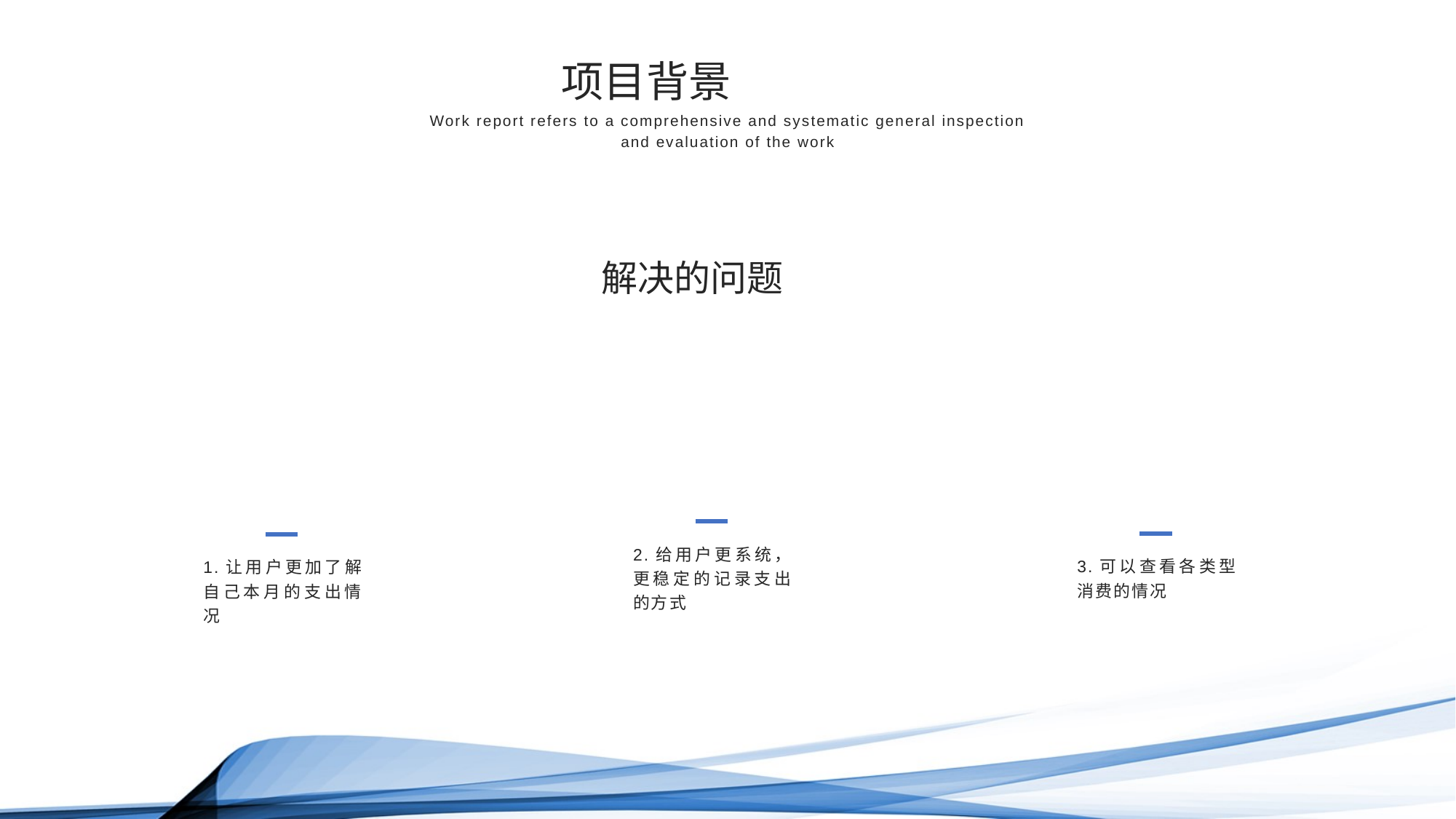

项目背景
Work report refers to a comprehensive and systematic general inspection and evaluation of the work
解决的问题
2.给用户更系统，更稳定的记录支出的方式
3.可以查看各类型消费的情况
1.让用户更加了解自己本月的支出情况